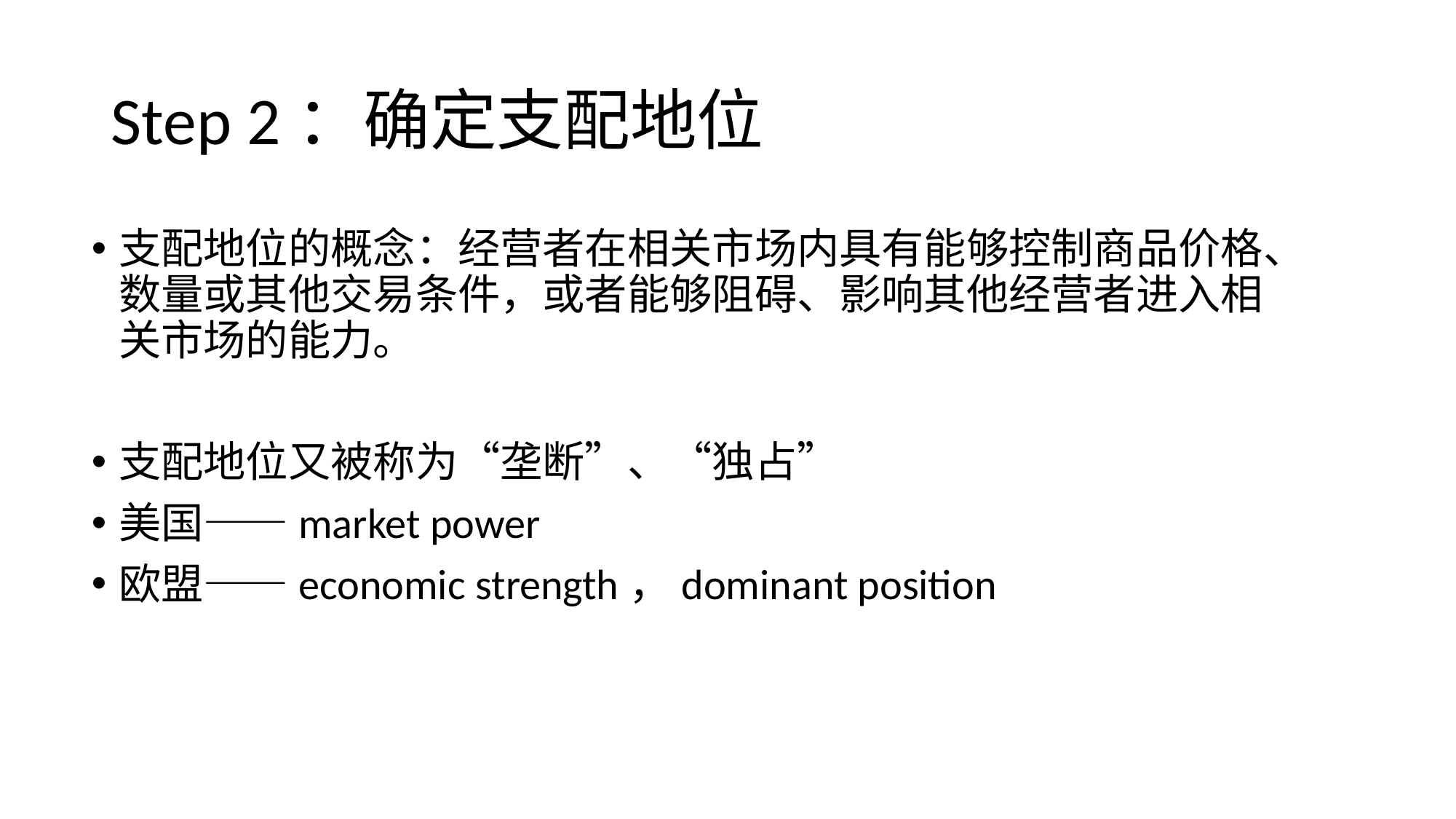

# Step 2：确定支配地位
支配地位的概念：经营者在相关市场内具有能够控制商品价格、数量或其他交易条件，或者能够阻碍、影响其他经营者进入相关市场的能力。

支配地位又被称为“垄断”、“独占”
美国——market power
欧盟——economic strength，dominant position